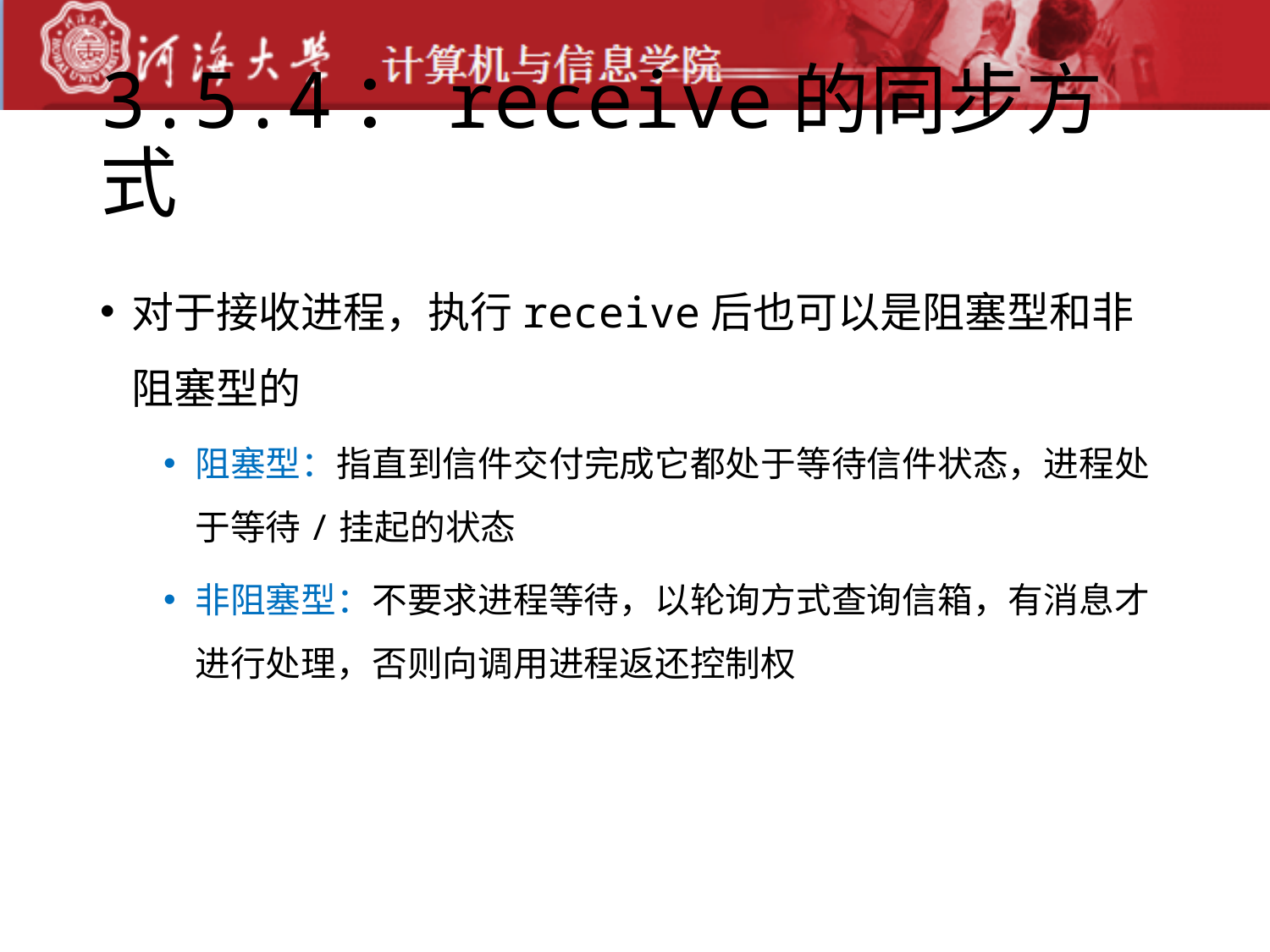

# 3.5.4：receive的同步方式
对于接收进程，执行receive后也可以是阻塞型和非阻塞型的
阻塞型：指直到信件交付完成它都处于等待信件状态，进程处于等待/挂起的状态
非阻塞型：不要求进程等待，以轮询方式查询信箱，有消息才进行处理，否则向调用进程返还控制权